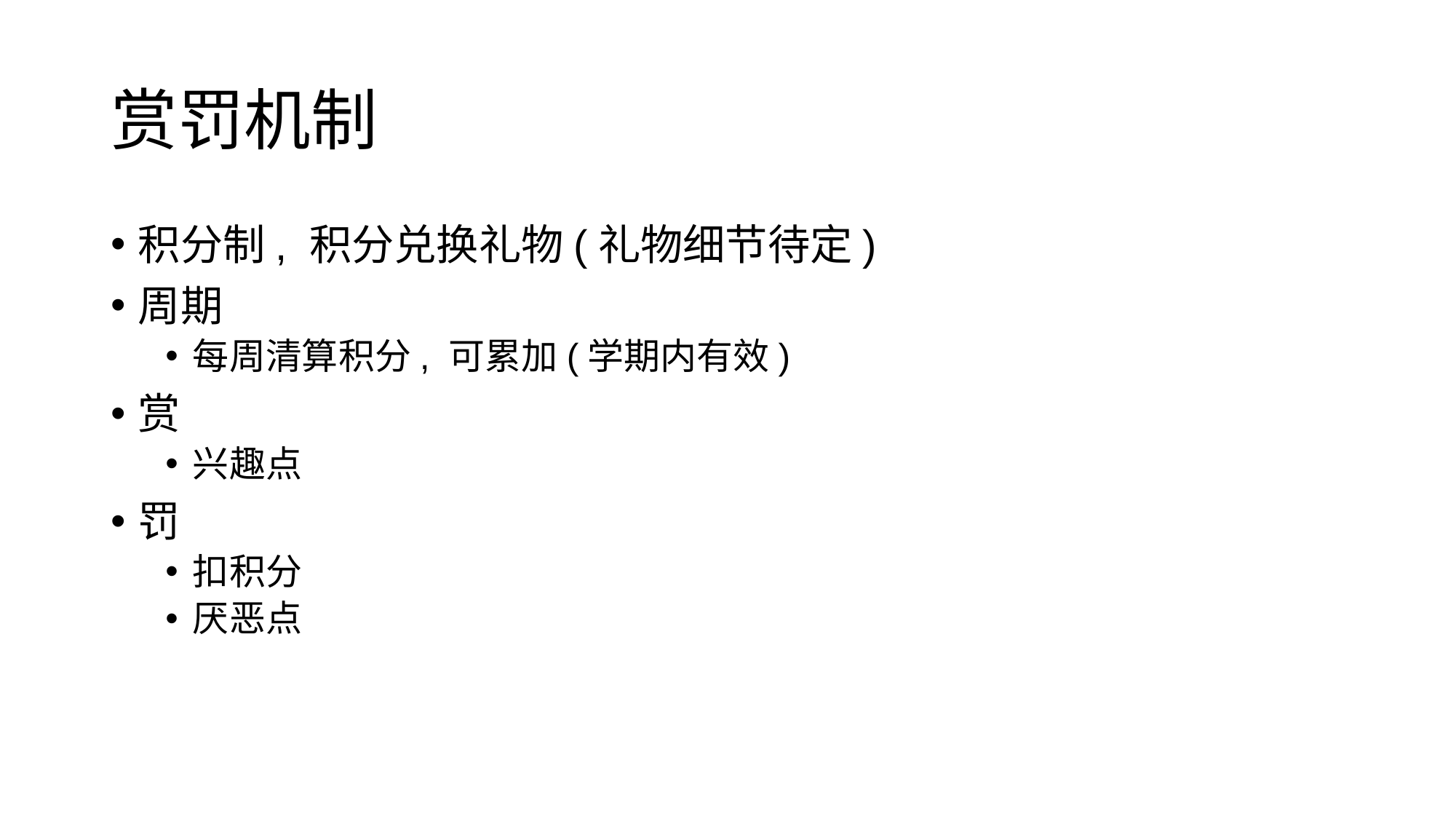

# 赏罚机制
积分制, 积分兑换礼物(礼物细节待定)
周期
每周清算积分, 可累加(学期内有效)
赏
兴趣点
罚
扣积分
厌恶点